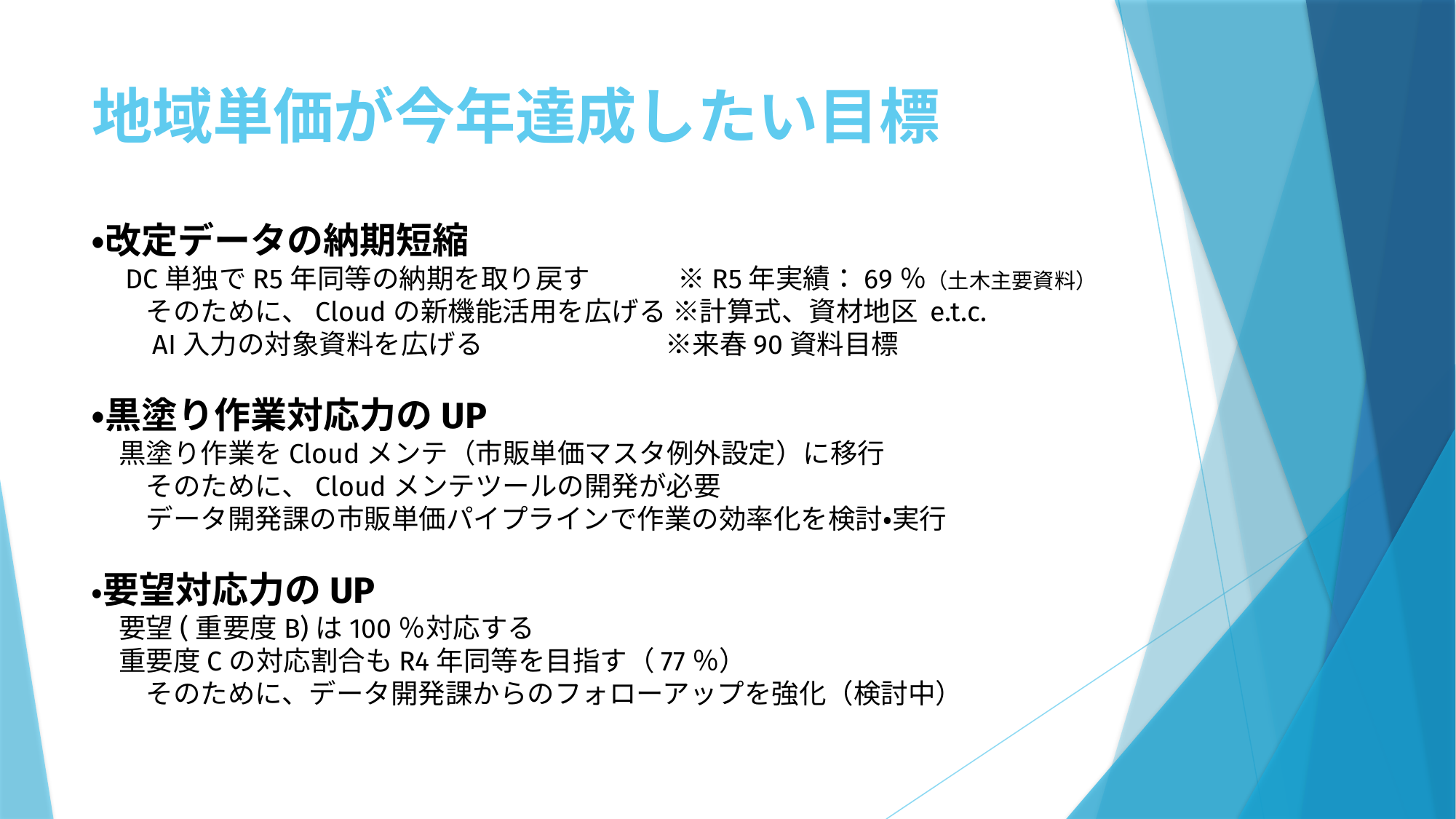

# 地域単価が今年達成したい目標
・改定データの納期短縮
　DC単独でR5年同等の納期を取り戻す　　 　※R5年実績：69％（土木主要資料）
　　そのために、Cloudの新機能活用を広げる ※計算式、資材地区 e.t.c.
　　AI入力の対象資料を広げる　　　　　　   ※来春90資料目標

・黒塗り作業対応力のUP
　黒塗り作業をCloudメンテ（市販単価マスタ例外設定）に移行
　　そのために、Cloudメンテツールの開発が必要
　　データ開発課の市販単価パイプラインで作業の効率化を検討・実行

・要望対応力のUP
　要望(重要度B)は100％対応する
　重要度Cの対応割合もR4年同等を目指す（77％）
　　そのために、データ開発課からのフォローアップを強化（検討中）